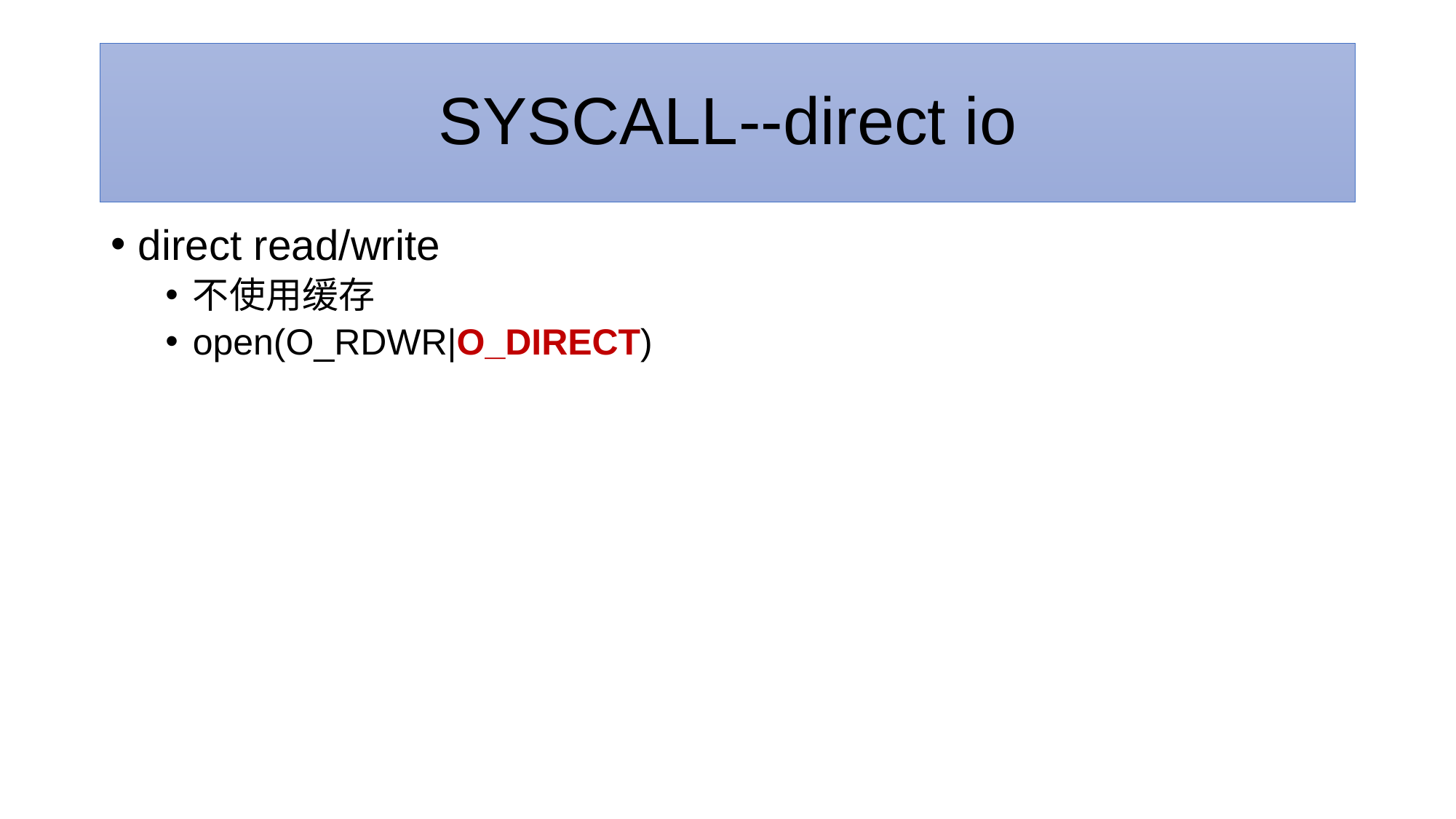

# SYSCALL--direct io
direct read/write
不使用缓存
open(O_RDWR|O_DIRECT)